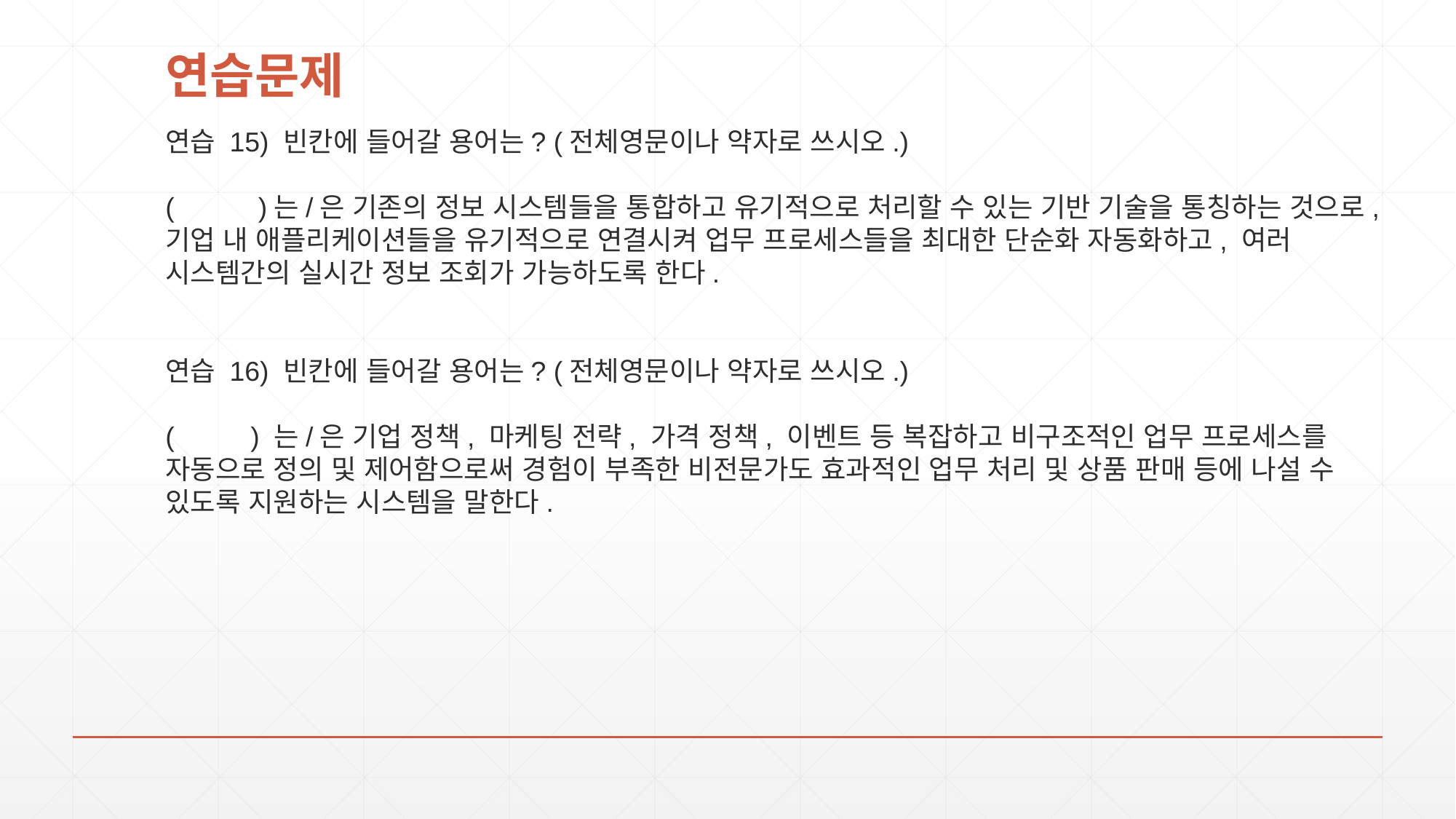

# 연습문제
연습 15) 빈칸에 들어갈 용어는? (전체영문이나 약자로 쓰시오.)

(           )는/은 기존의 정보 시스템들을 통합하고 유기적으로 처리할 수 있는 기반 기술을 통칭하는 것으로, 기업 내 애플리케이션들을 유기적으로 연결시켜 업무 프로세스들을 최대한 단순화 자동화하고, 여러 시스템간의 실시간 정보 조회가 가능하도록 한다.

연습 16) 빈칸에 들어갈 용어는? (전체영문이나 약자로 쓰시오.)

(          ) 는/은 기업 정책, 마케팅 전략, 가격 정책, 이벤트 등 복잡하고 비구조적인 업무 프로세스를 자동으로 정의 및 제어함으로써 경험이 부족한 비전문가도 효과적인 업무 처리 및 상품 판매 등에 나설 수 있도록 지원하는 시스템을 말한다.